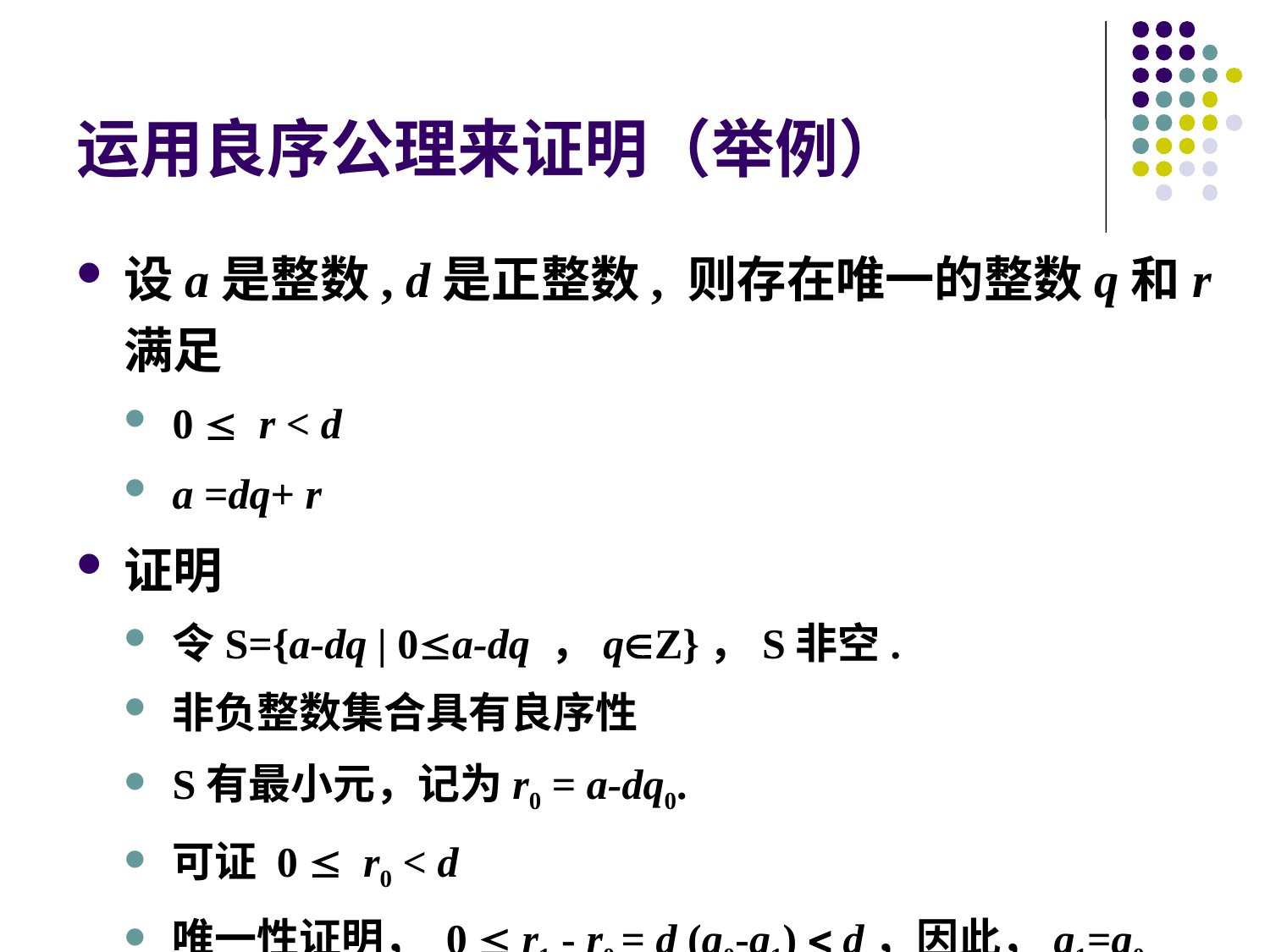

# 运用良序公理来证明（举例）
设a是整数, d是正整数, 则存在唯一的整数q和r满足
0 ≤  r < d
a =dq+ r
证明
令S={a-dq | 0≤a-dq ，q∈Z}，S非空.
非负整数集合具有良序性
S有最小元，记为r0 = a-dq0.
可证 0 ≤  r0 < d
唯一性证明， 0 ≤ r1 - r0 = d (q0-q1) < d，因此，q1=q0